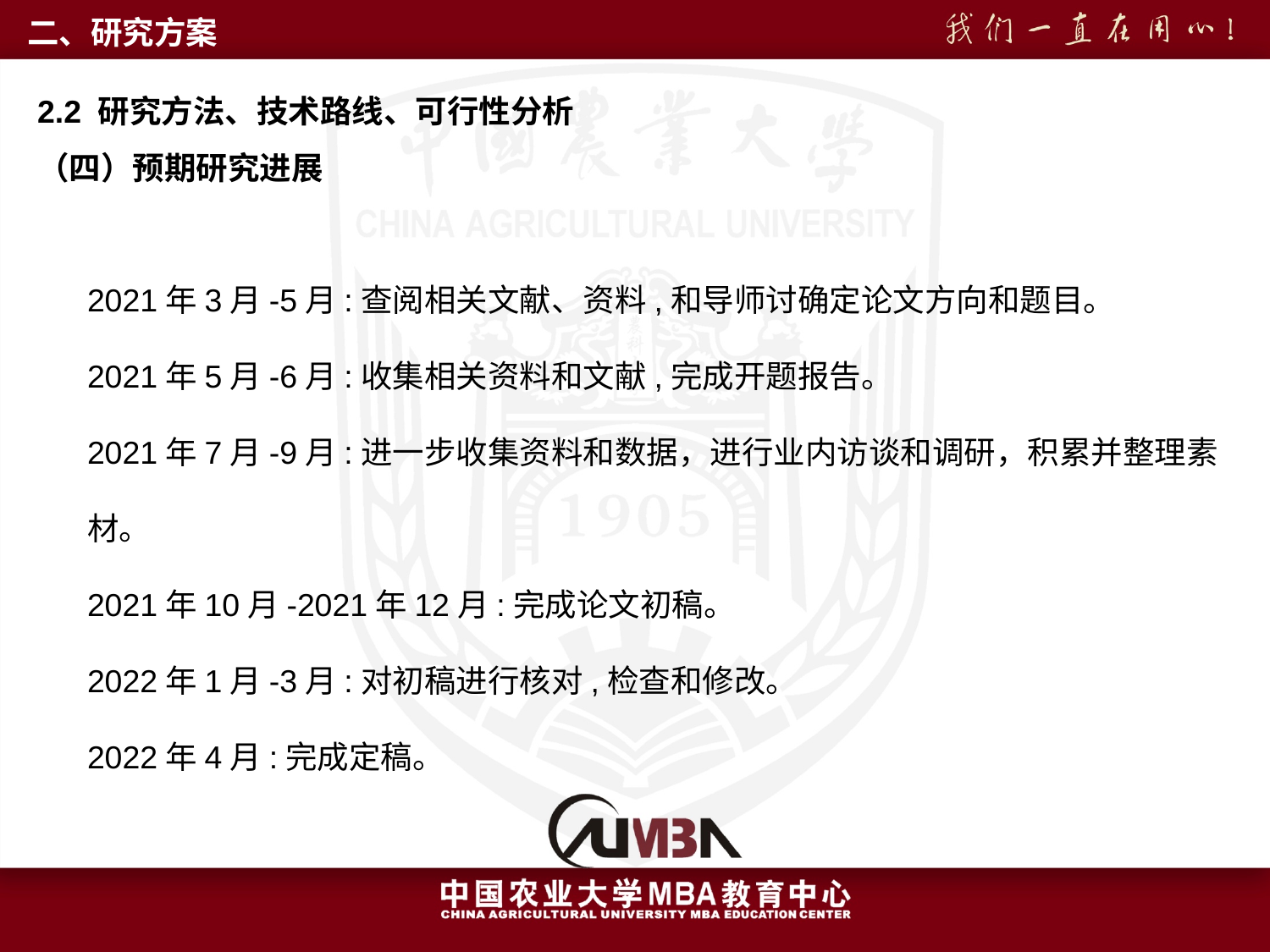

二、研究方案
2.2 研究方法、技术路线、可行性分析
（四）预期研究进展
2021年3月-5月:查阅相关文献、资料,和导师讨确定论文方向和题目。
2021年5月-6月:收集相关资料和文献,完成开题报告。
2021年7月-9月:进一步收集资料和数据，进行业内访谈和调研，积累并整理素材。
2021年10月-2021年12月:完成论文初稿。
2022年1月-3月:对初稿进行核对,检查和修改。
2022年4月:完成定稿。